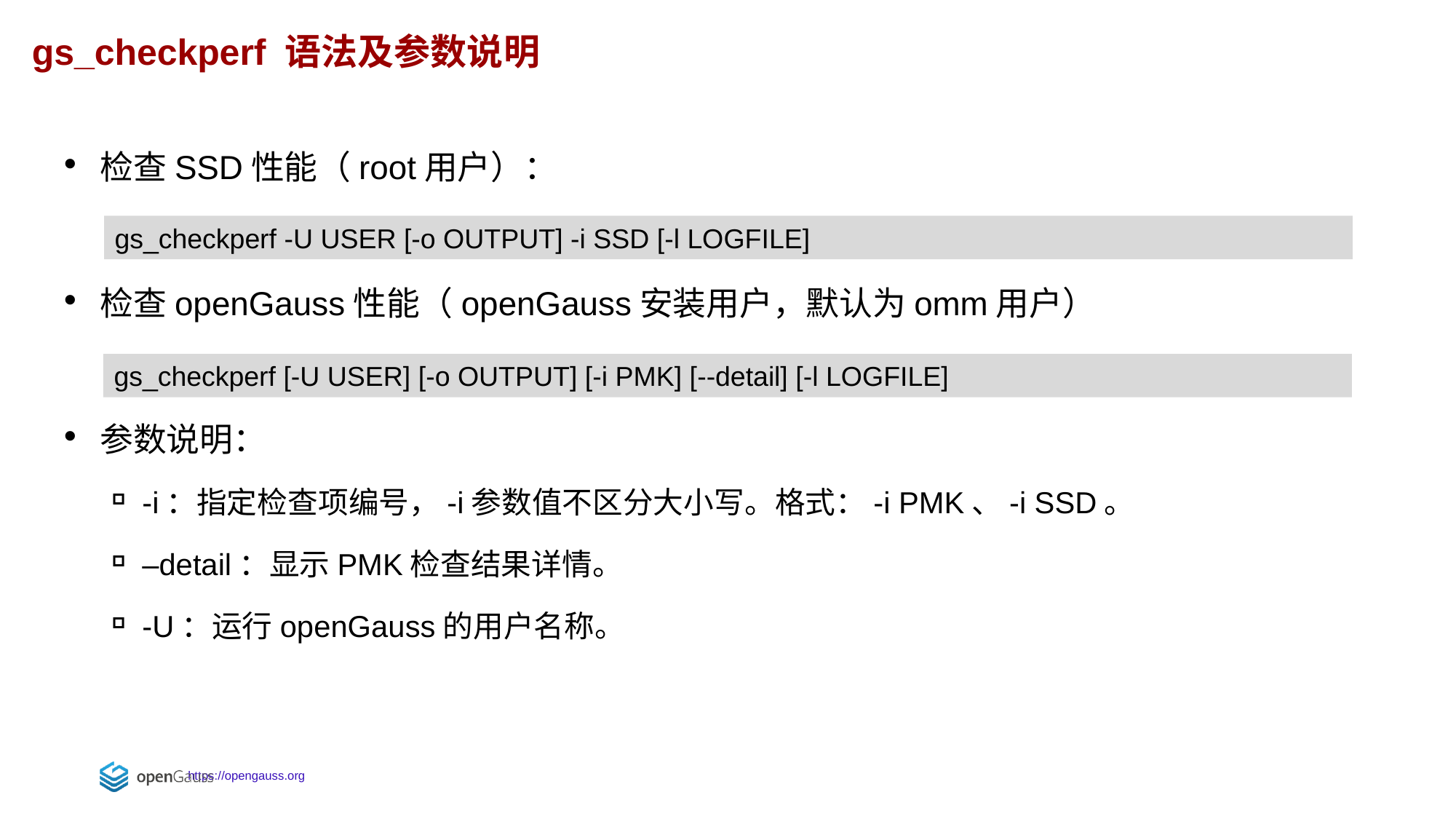

gs_checkperf 语法及参数说明
检查SSD性能（root用户）：

检查openGauss性能（openGauss安装用户，默认为omm用户）

参数说明：
-i：指定检查项编号，-i参数值不区分大小写。格式：-i PMK、-i SSD。
–detail：显示PMK检查结果详情。
-U：运行openGauss的用户名称。

gs_checkperf -U USER [-o OUTPUT] -i SSD [-l LOGFILE]
gs_checkperf [-U USER] [-o OUTPUT] [-i PMK] [--detail] [-l LOGFILE]